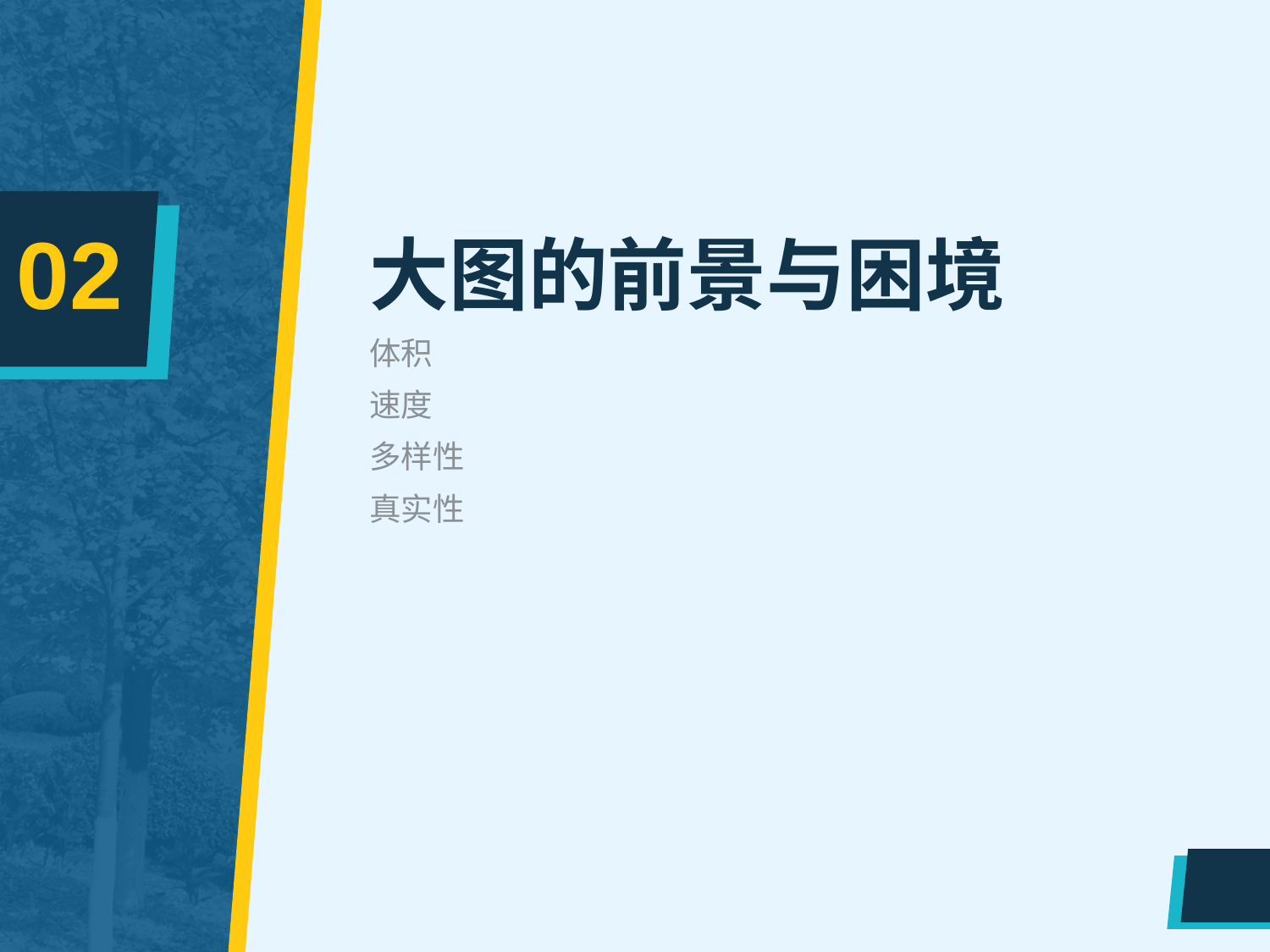

# 大图的前景与困境
02
体积
速度
多样性
真实性
10